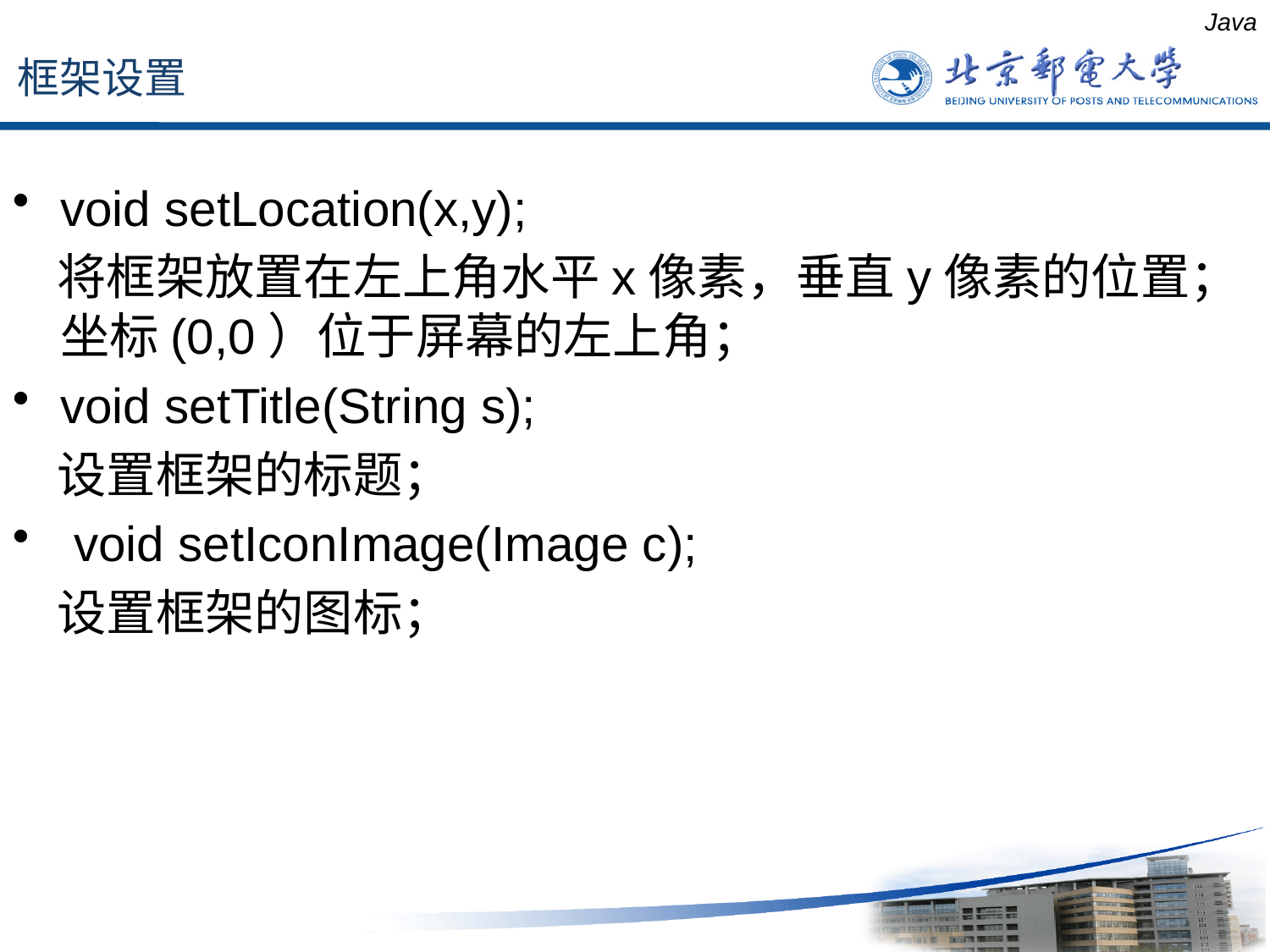

框架设置
Java
void setLocation(x,y);
   将框架放置在左上角水平x像素，垂直y像素的位置；坐标(0,0）位于屏幕的左上角；
void setTitle(String s);
   设置框架的标题；
 void setIconImage(Image c);
   设置框架的图标；